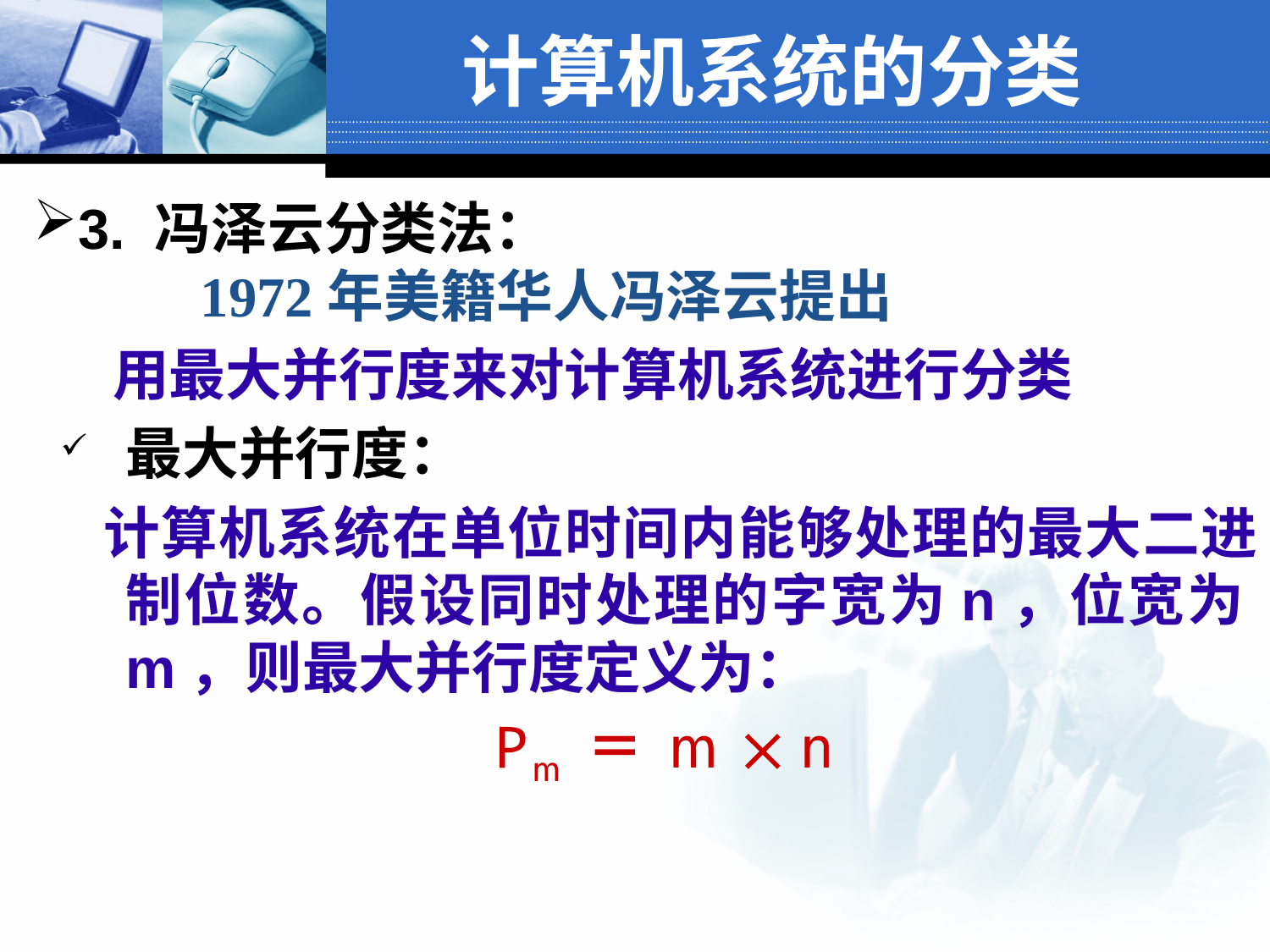

计算机系统的分类
3. 冯泽云分类法：
	  1972年美籍华人冯泽云提出
   用最大并行度来对计算机系统进行分类
最大并行度：
  计算机系统在单位时间内能够处理的最大二进制位数。假设同时处理的字宽为n，位宽为m，则最大并行度定义为：
 Pm ＝ m × n